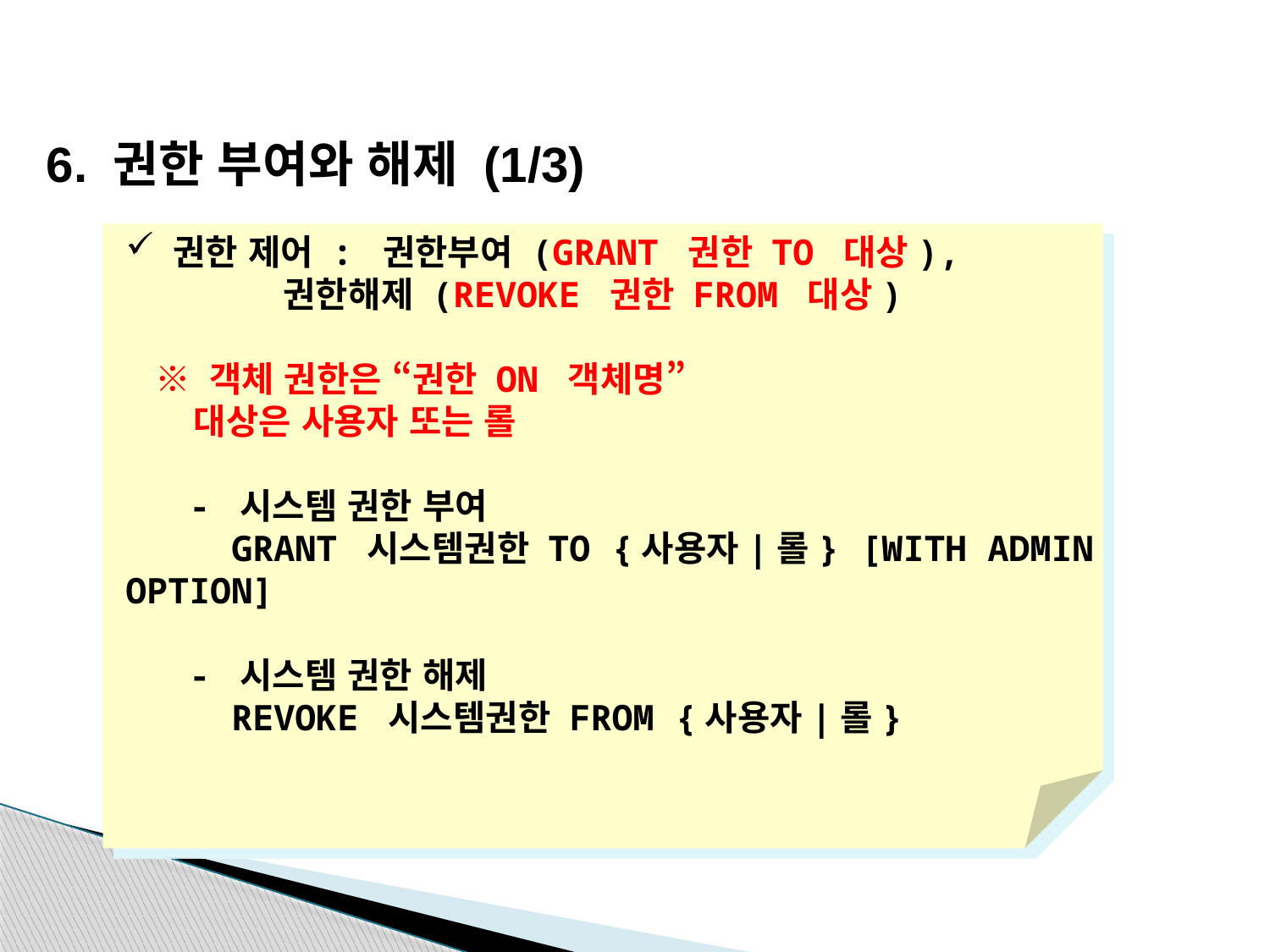

6. 권한 부여와 해제 (1/3)
권한 제어 : 권한부여 (GRANT 권한 TO 대상),
               권한해제 (REVOKE 권한 FROM 대상)

   ※ 객체 권한은 “권한 ON 객체명”
      대상은 사용자 또는 롤

   - 시스템 권한 부여
     GRANT 시스템권한 TO {사용자|롤} [WITH ADMIN OPTION]

   - 시스템 권한 해제
     REVOKE 시스템권한 FROM {사용자|롤}